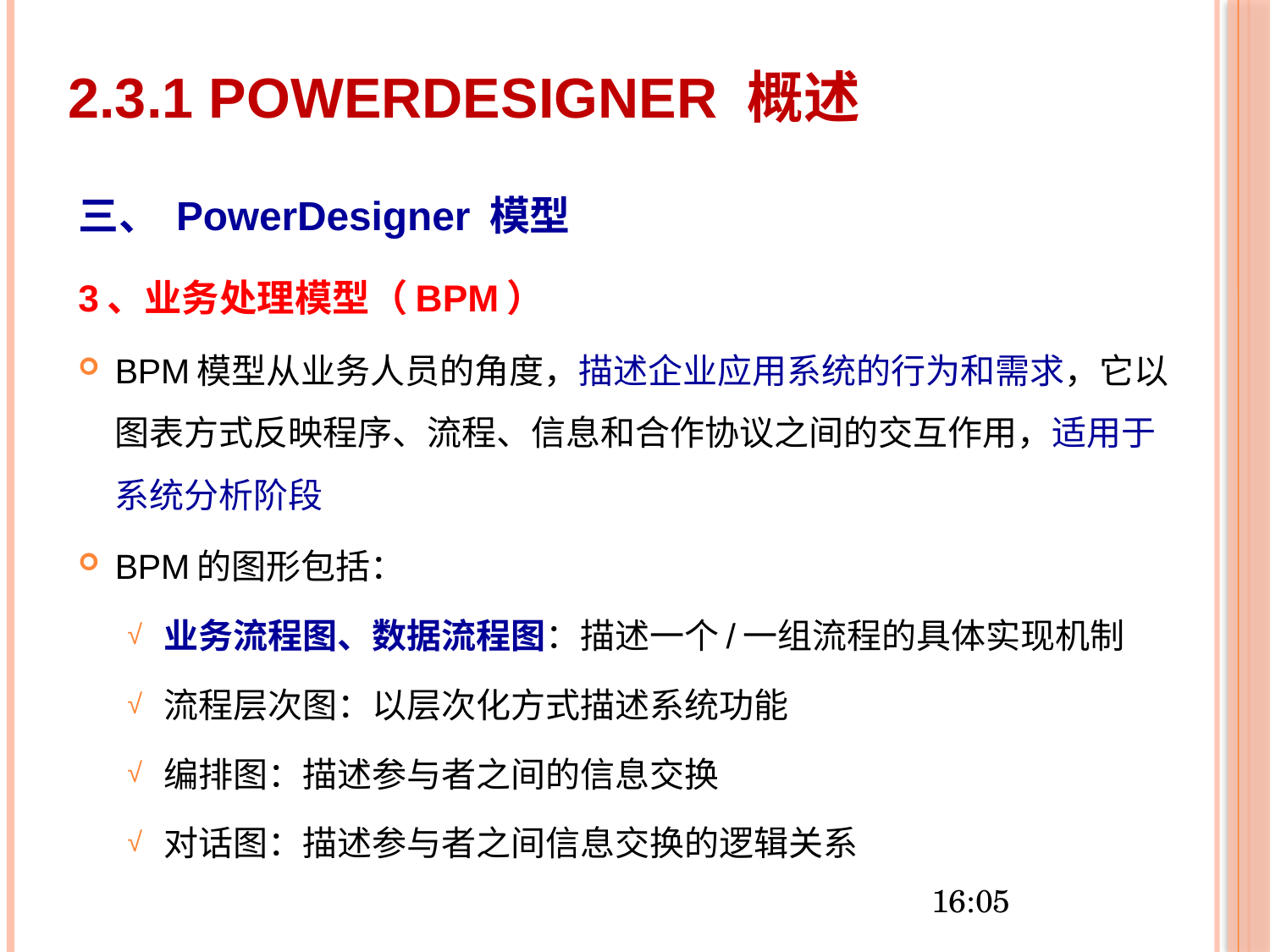

# 2.3.1 PowerDesigner 概述
三、 PowerDesigner 模型
3、业务处理模型（BPM）
BPM模型从业务人员的角度，描述企业应用系统的行为和需求，它以图表方式反映程序、流程、信息和合作协议之间的交互作用，适用于系统分析阶段
BPM的图形包括：
业务流程图、数据流程图：描述一个/一组流程的具体实现机制
流程层次图：以层次化方式描述系统功能
编排图：描述参与者之间的信息交换
对话图：描述参与者之间信息交换的逻辑关系
16:05